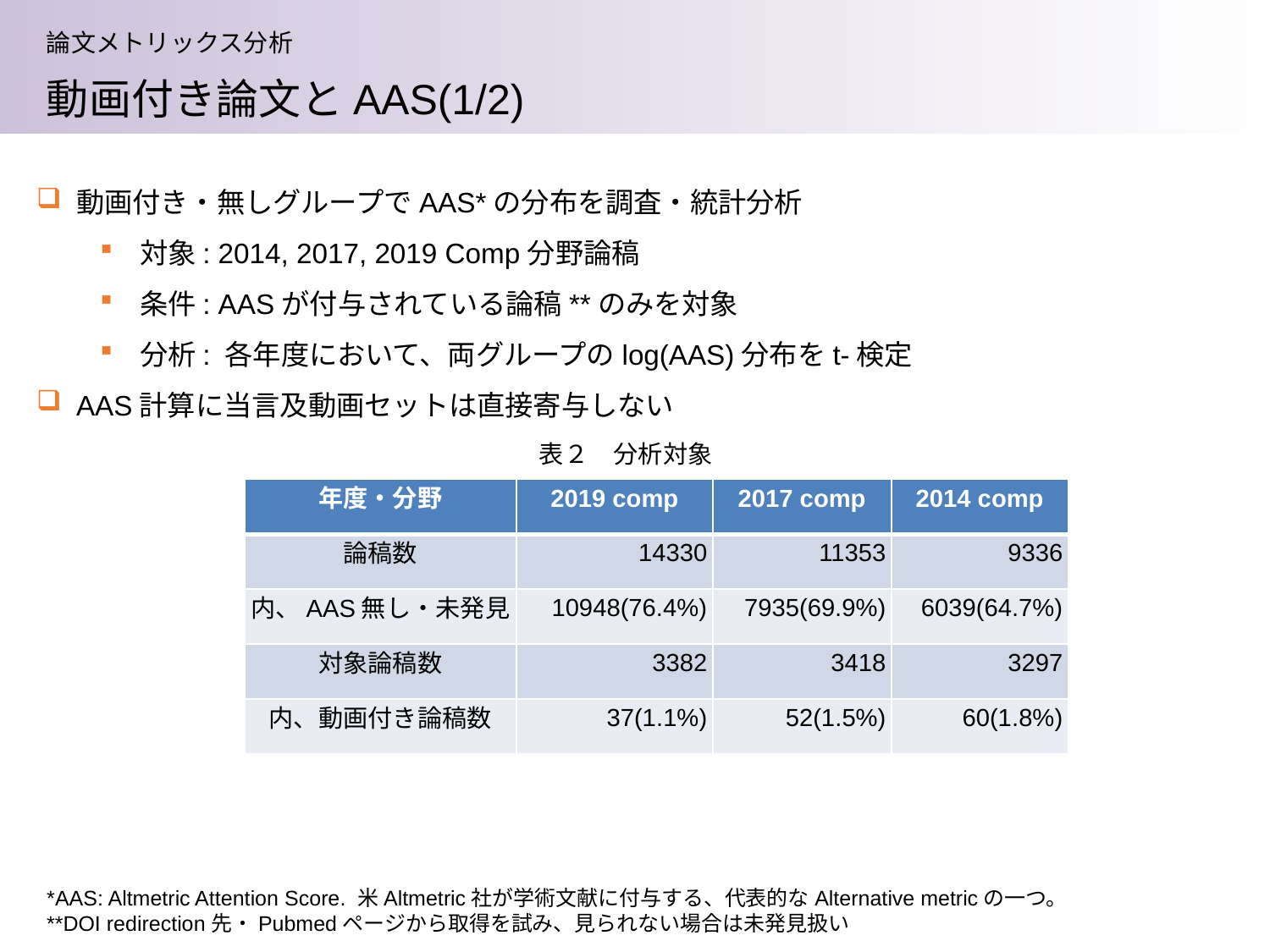

論文メトリックス分析
動画付き論文とAAS(1/2)
動画付き・無しグループでAAS*の分布を調査・統計分析
対象: 2014, 2017, 2019 Comp分野論稿
条件: AASが付与されている論稿**のみを対象
分析: 各年度において、両グループのlog(AAS)分布をt-検定
AAS計算に当言及動画セットは直接寄与しない
表２　分析対象
| 年度・分野 | 2019 comp | 2017 comp | 2014 comp |
| --- | --- | --- | --- |
| 論稿数 | 14330 | 11353 | 9336 |
| 内、AAS無し・未発見 | 10948(76.4%) | 7935(69.9%) | 6039(64.7%) |
| 対象論稿数 | 3382 | 3418 | 3297 |
| 内、動画付き論稿数 | 37(1.1%) | 52(1.5%) | 60(1.8%) |
*AAS: Altmetric Attention Score. 米Altmetric社が学術文献に付与する、代表的なAlternative metricの一つ。
**DOI redirection先・Pubmedページから取得を試み、見られない場合は未発見扱い